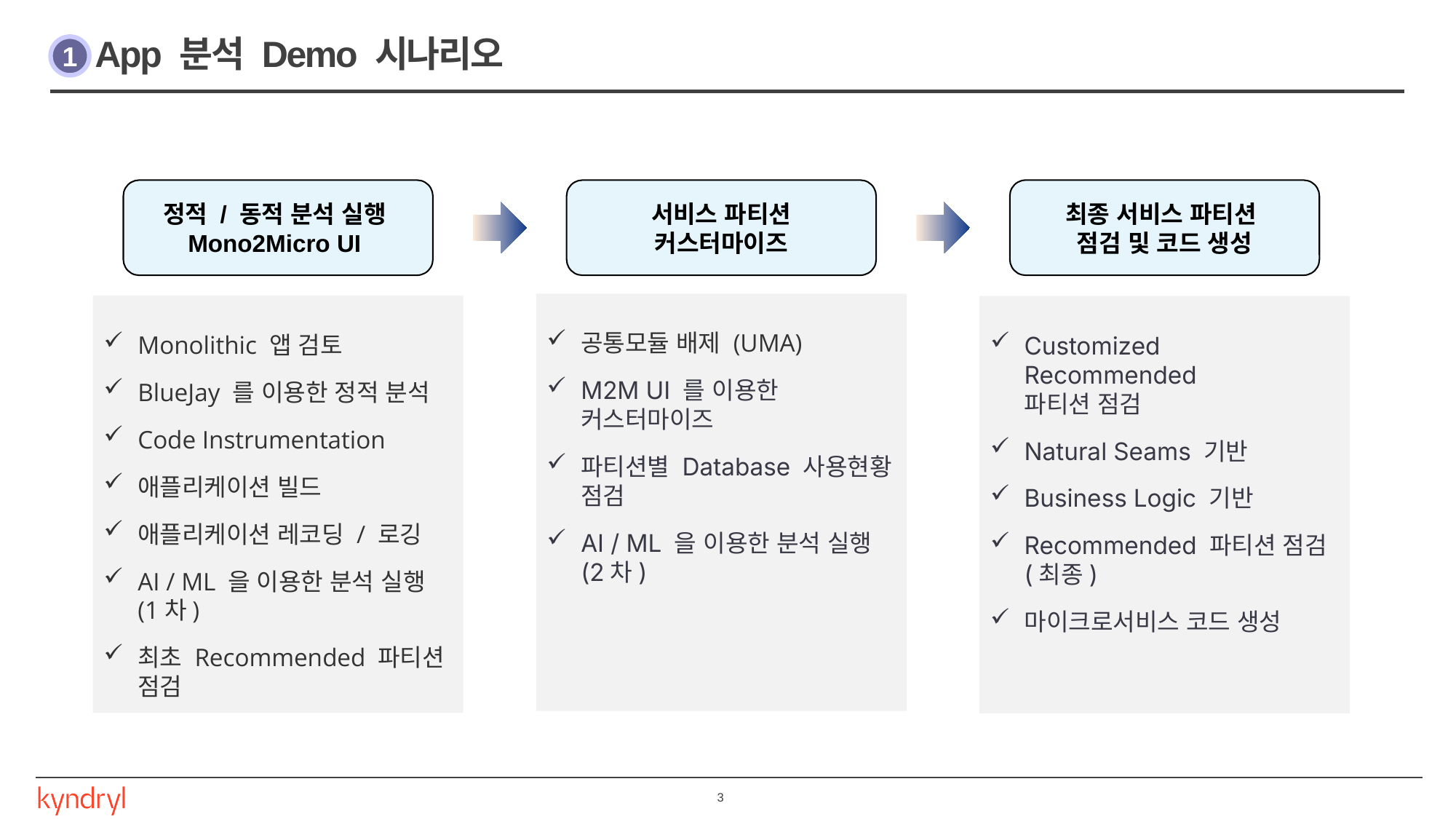

# App 분석 Demo 시나리오
1
서비스 파티션
커스터마이즈
최종 서비스 파티션
점검 및 코드 생성
정적 / 동적 분석 실행
Mono2Micro UI

공통모듈 배제 (UMA)
M2M UI 를 이용한
커스터마이즈
파티션별 Database 사용현황 점검
AI / ML 을 이용한 분석 실행
(2차)
Monolithic 앱 검토
BlueJay 를 이용한 정적 분석
Code Instrumentation
애플리케이션 빌드
애플리케이션 레코딩 / 로깅
AI / ML 을 이용한 분석 실행
(1차)
최초 Recommended 파티션 점검
Customized Recommended
파티션 점검
Natural Seams 기반
Business Logic 기반
Recommended 파티션 점검 (최종)
마이크로서비스 코드 생성